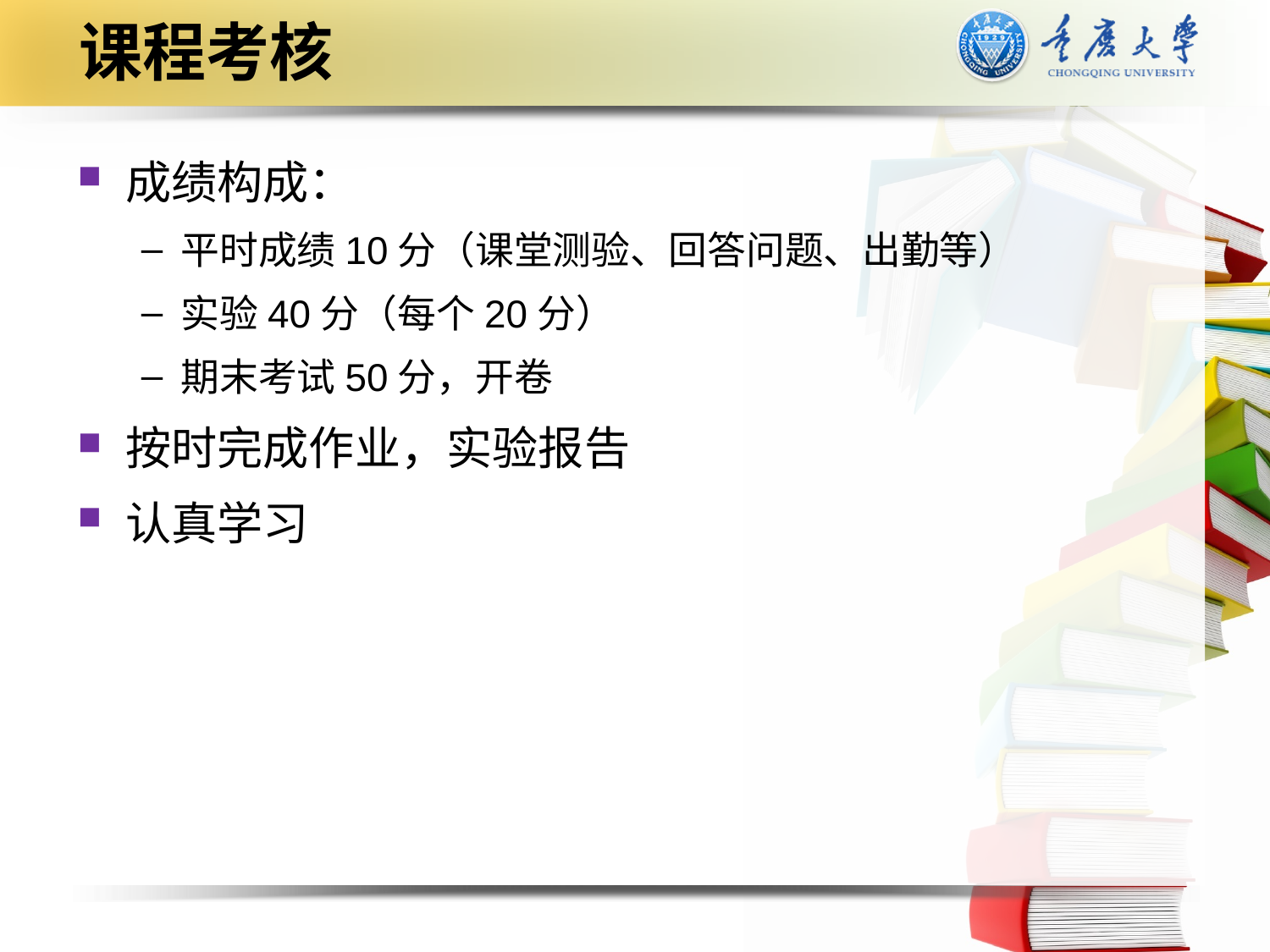

# 课程考核
成绩构成：
平时成绩10分（课堂测验、回答问题、出勤等）
实验40分（每个20分）
期末考试50分，开卷
按时完成作业，实验报告
认真学习